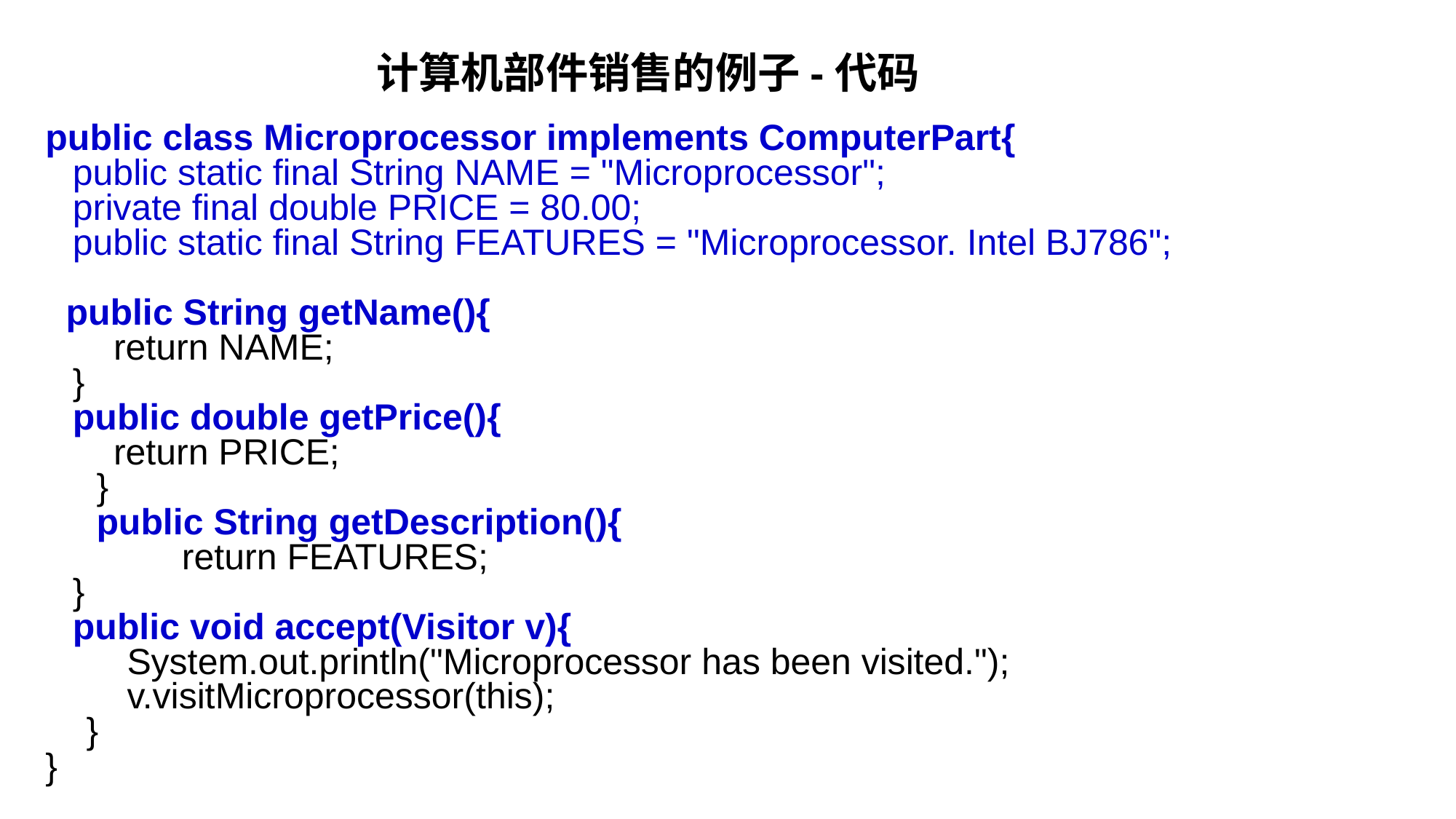

# 计算机部件销售的例子-代码
public class Microprocessor implements ComputerPart{
	public static final String NAME = "Microprocessor";
	private final double PRICE = 80.00;
	public static final String FEATURES = "Microprocessor. Intel BJ786";

  public String getName(){
	    return NAME;
	}
	public double getPrice(){
	    return PRICE;
     }
     public String getDescription(){
		return FEATURES;
	}
	public void accept(Visitor v){
        System.out.println("Microprocessor has been visited.");
        v.visitMicroprocessor(this);
    }
}
33